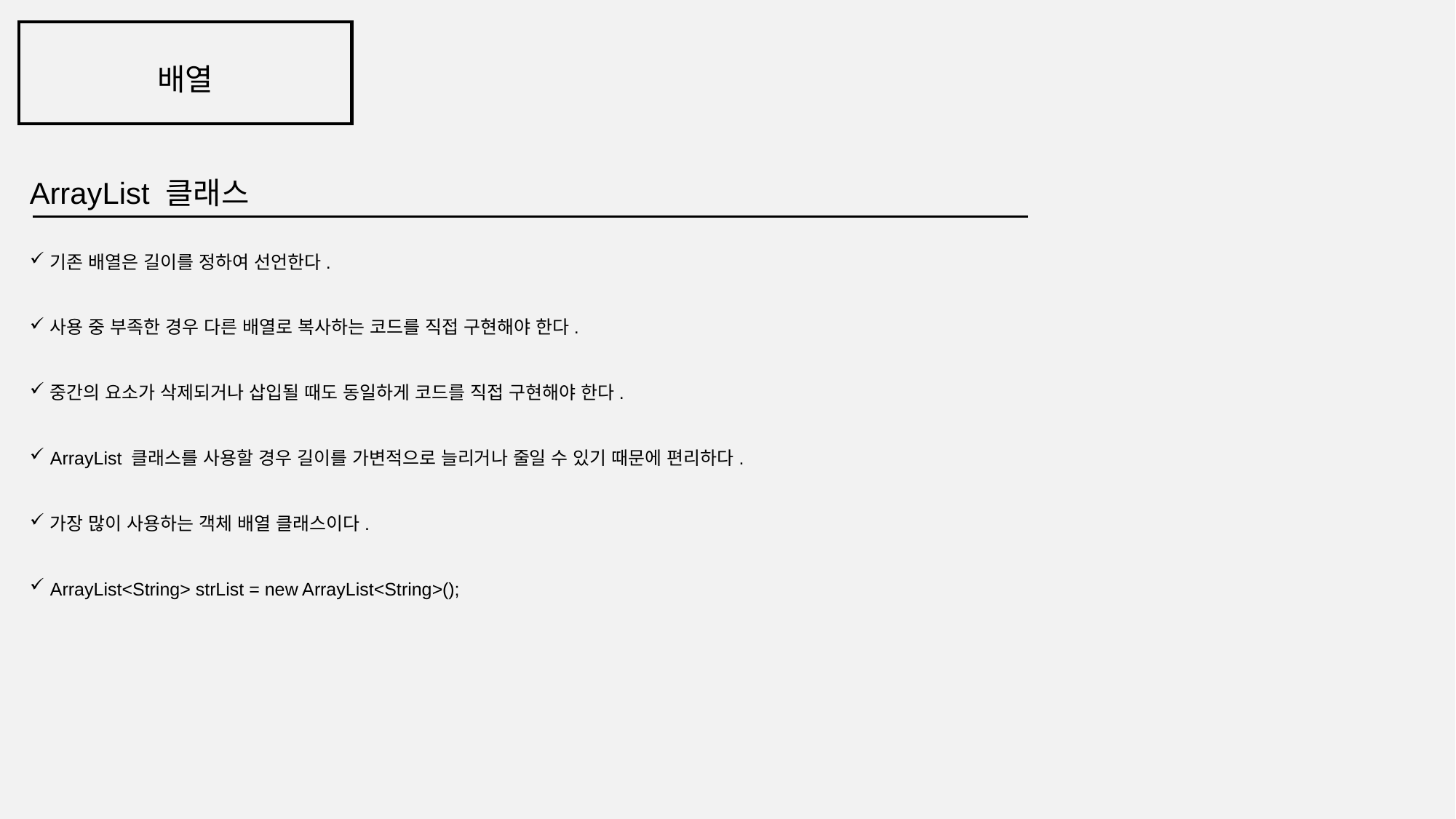

배열
ArrayList 클래스
기존 배열은 길이를 정하여 선언한다.

사용 중 부족한 경우 다른 배열로 복사하는 코드를 직접 구현해야 한다.

중간의 요소가 삭제되거나 삽입될 때도 동일하게 코드를 직접 구현해야 한다.

ArrayList 클래스를 사용할 경우 길이를 가변적으로 늘리거나 줄일 수 있기 때문에 편리하다.

가장 많이 사용하는 객체 배열 클래스이다.

ArrayList<String> strList = new ArrayList<String>();